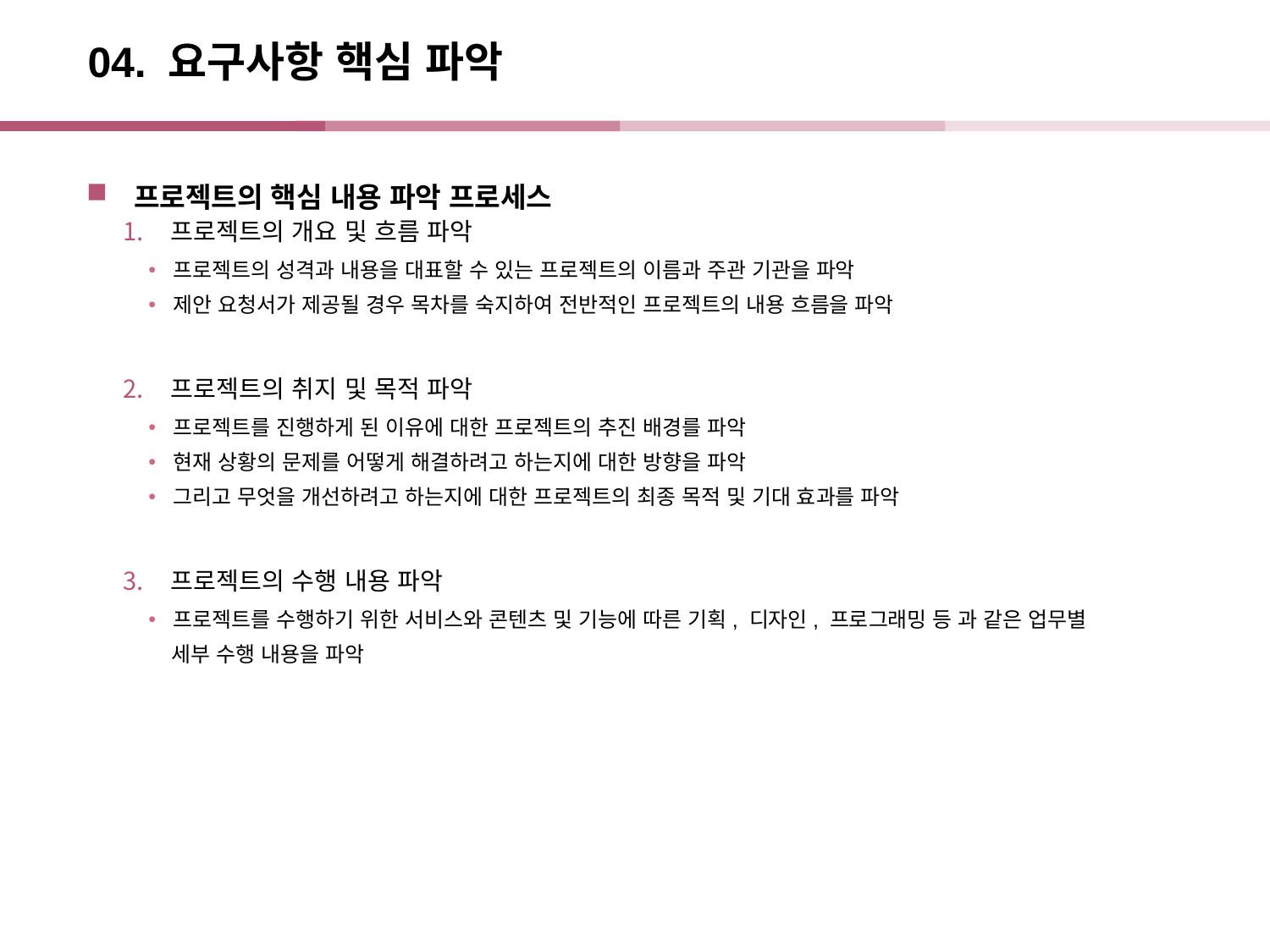

# 04. 요구사항 핵심 파악
프로젝트의 핵심 내용 파악 프로세스
프로젝트의 개요 및 흐름 파악
프로젝트의 성격과 내용을 대표할 수 있는 프로젝트의 이름과 주관 기관을 파악
제안 요청서가 제공될 경우 목차를 숙지하여 전반적인 프로젝트의 내용 흐름을 파악

프로젝트의 취지 및 목적 파악
프로젝트를 진행하게 된 이유에 대한 프로젝트의 추진 배경를 파악
현재 상황의 문제를 어떻게 해결하려고 하는지에 대한 방향을 파악
그리고 무엇을 개선하려고 하는지에 대한 프로젝트의 최종 목적 및 기대 효과를 파악

프로젝트의 수행 내용 파악
프로젝트를 수행하기 위한 서비스와 콘텐츠 및 기능에 따른 기획, 디자인, 프로그래밍 등 과 같은 업무별
   세부 수행 내용을 파악